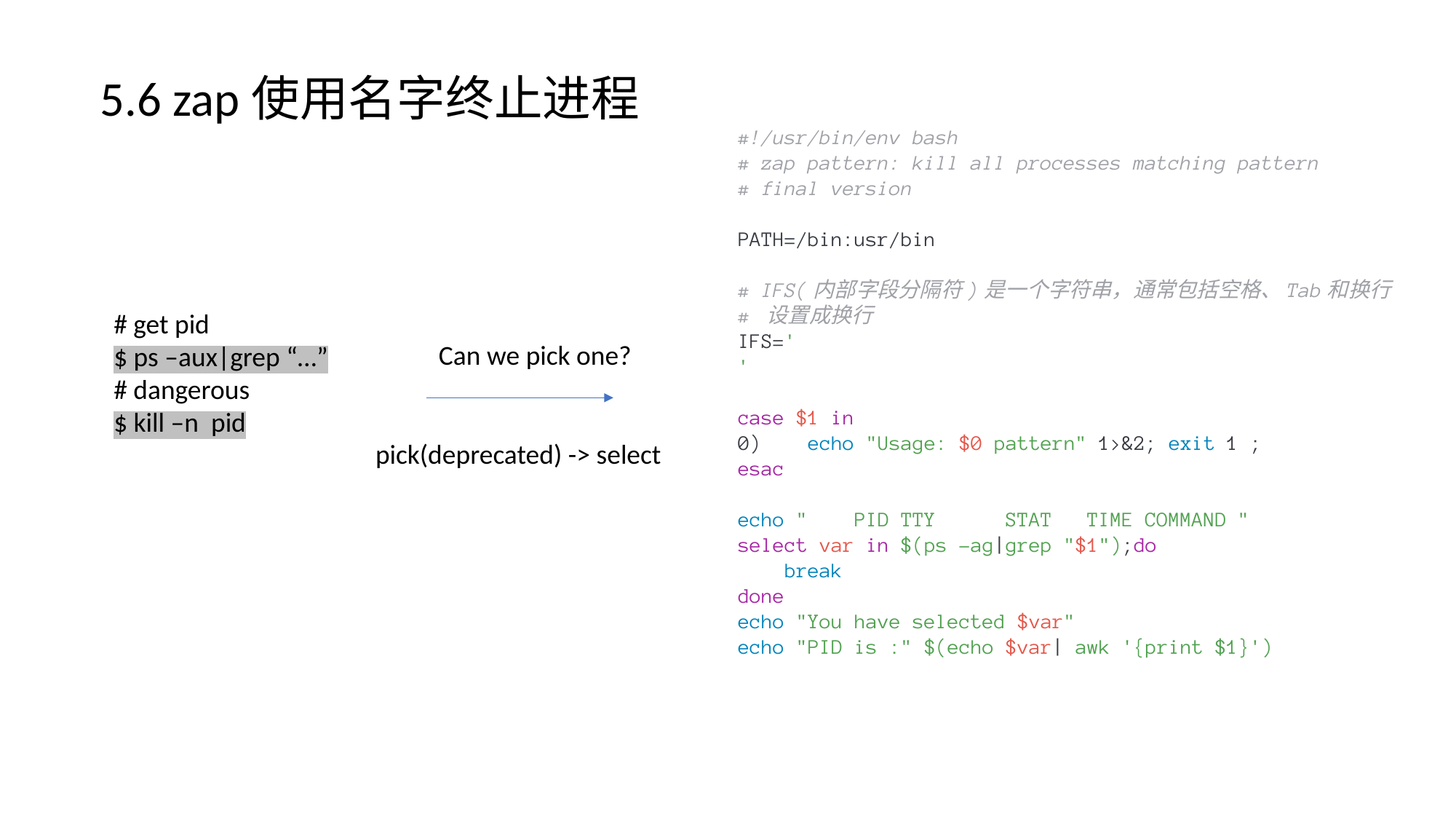

5.6 zap使用名字终止进程
#!/usr/bin/env bash
# zap pattern: kill all processes matching pattern
# final version
PATH=/bin:usr/bin
# IFS(内部字段分隔符)是一个字符串，通常包括空格、Tab和换行
# 设置成换行
IFS='
'
case $1 in
0)    echo "Usage: $0 pattern" 1>&2; exit 1 ;
esac
echo "    PID TTY      STAT   TIME COMMAND "
select var in $(ps -ag|grep "$1");do
    break
done
echo "You have selected $var"
echo "PID is :" $(echo $var| awk '{print $1}')
# get pid
$ ps –aux|grep “…”
# dangerous
$ kill –n  pid
Can we pick one?
pick(deprecated) -> select